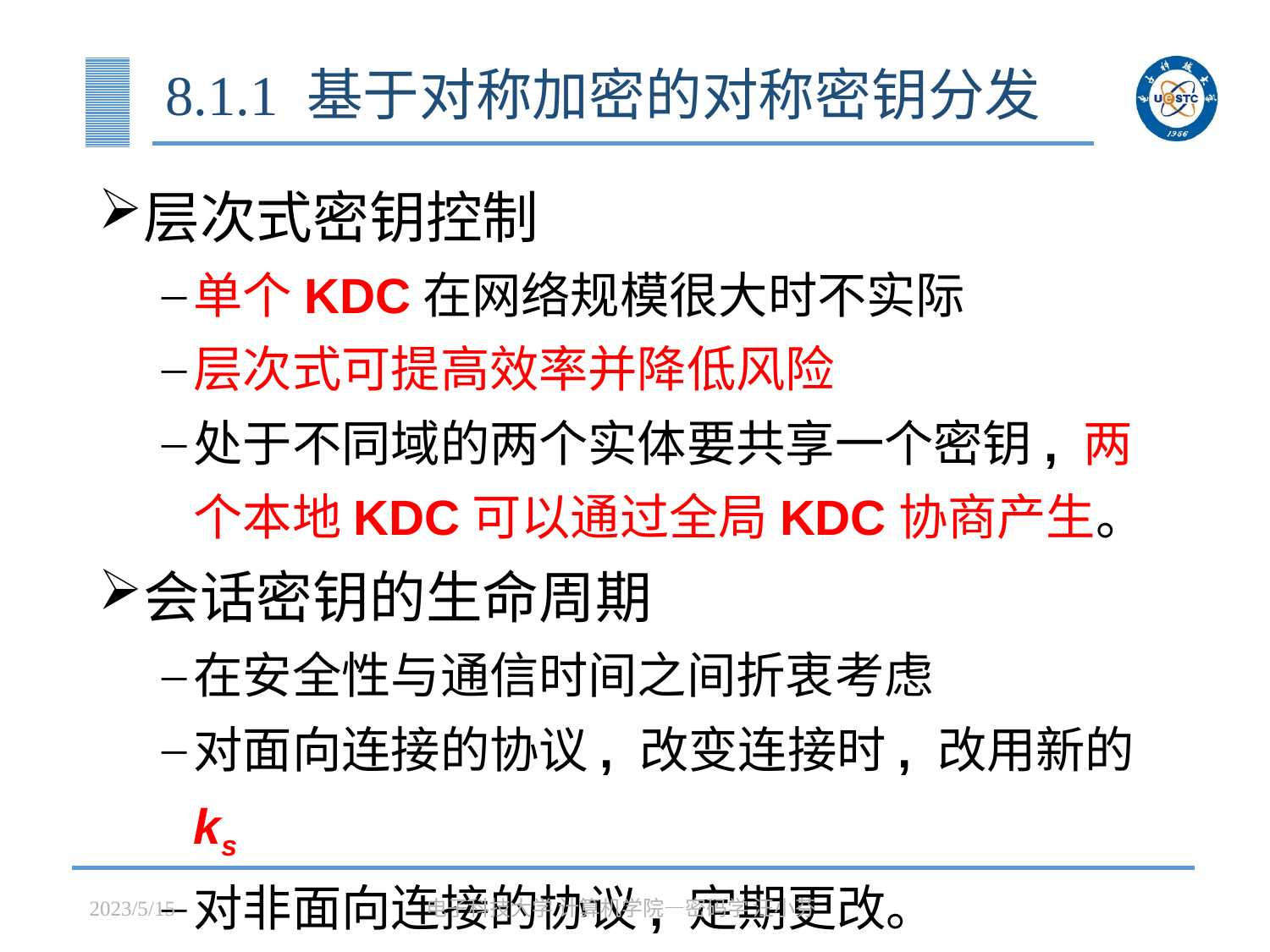

# 8.1.1 基于对称加密的对称密钥分发
层次式密钥控制
单个KDC在网络规模很大时不实际
层次式可提高效率并降低风险
处于不同域的两个实体要共享一个密钥, 两个本地KDC可以通过全局KDC协商产生。
会话密钥的生命周期
在安全性与通信时间之间折衷考虑
对面向连接的协议, 改变连接时, 改用新的ks
对非面向连接的协议, 定期更改。

2023/5/15
电子科技大学 计算机学院—密码学 汪小芬